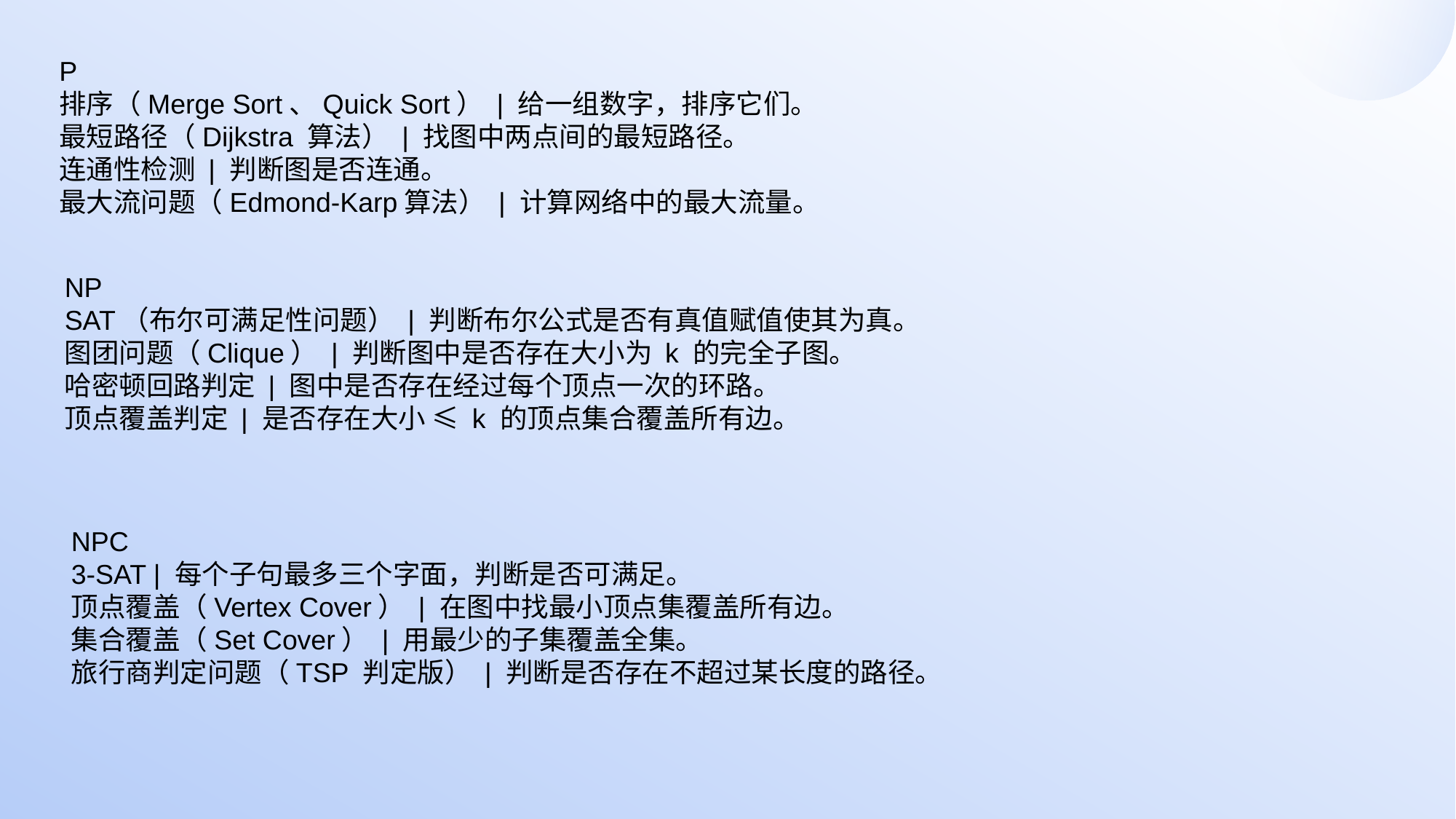

P
排序（Merge Sort、Quick Sort） | 给一组数字，排序它们。
最短路径（Dijkstra 算法） | 找图中两点间的最短路径。
连通性检测 | 判断图是否连通。
最大流问题（Edmond-Karp算法） | 计算网络中的最大流量。
NP
SAT（布尔可满足性问题） | 判断布尔公式是否有真值赋值使其为真。
图团问题（Clique） | 判断图中是否存在大小为 k 的完全子图。
哈密顿回路判定 | 图中是否存在经过每个顶点一次的环路。
顶点覆盖判定 | 是否存在大小 ≤ k 的顶点集合覆盖所有边。
NPC
3-SAT | 每个子句最多三个字面，判断是否可满足。
顶点覆盖（Vertex Cover） | 在图中找最小顶点集覆盖所有边。
集合覆盖（Set Cover） | 用最少的子集覆盖全集。
旅行商判定问题（TSP 判定版） | 判断是否存在不超过某长度的路径。